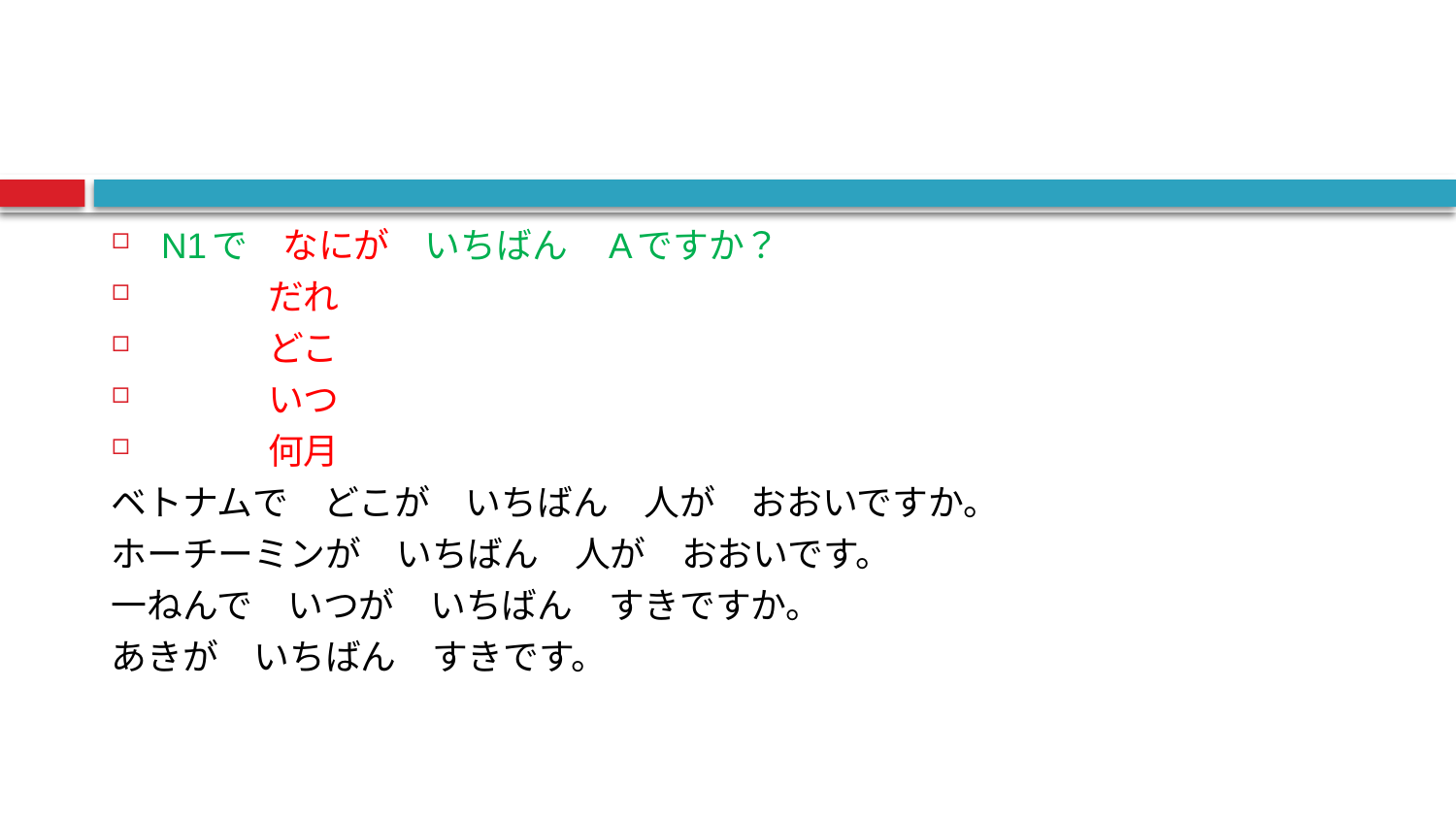

N1で　なにが　いちばん　Aですか？
　　　だれ
　　　どこ
　　　いつ
　　　何月
ベトナムで　どこが　いちばん　人が　おおいですか。
ホーチーミンが　いちばん　人が　おおいです。
一ねんで　いつが　いちばん　すきですか。
あきが　いちばん　すきです。